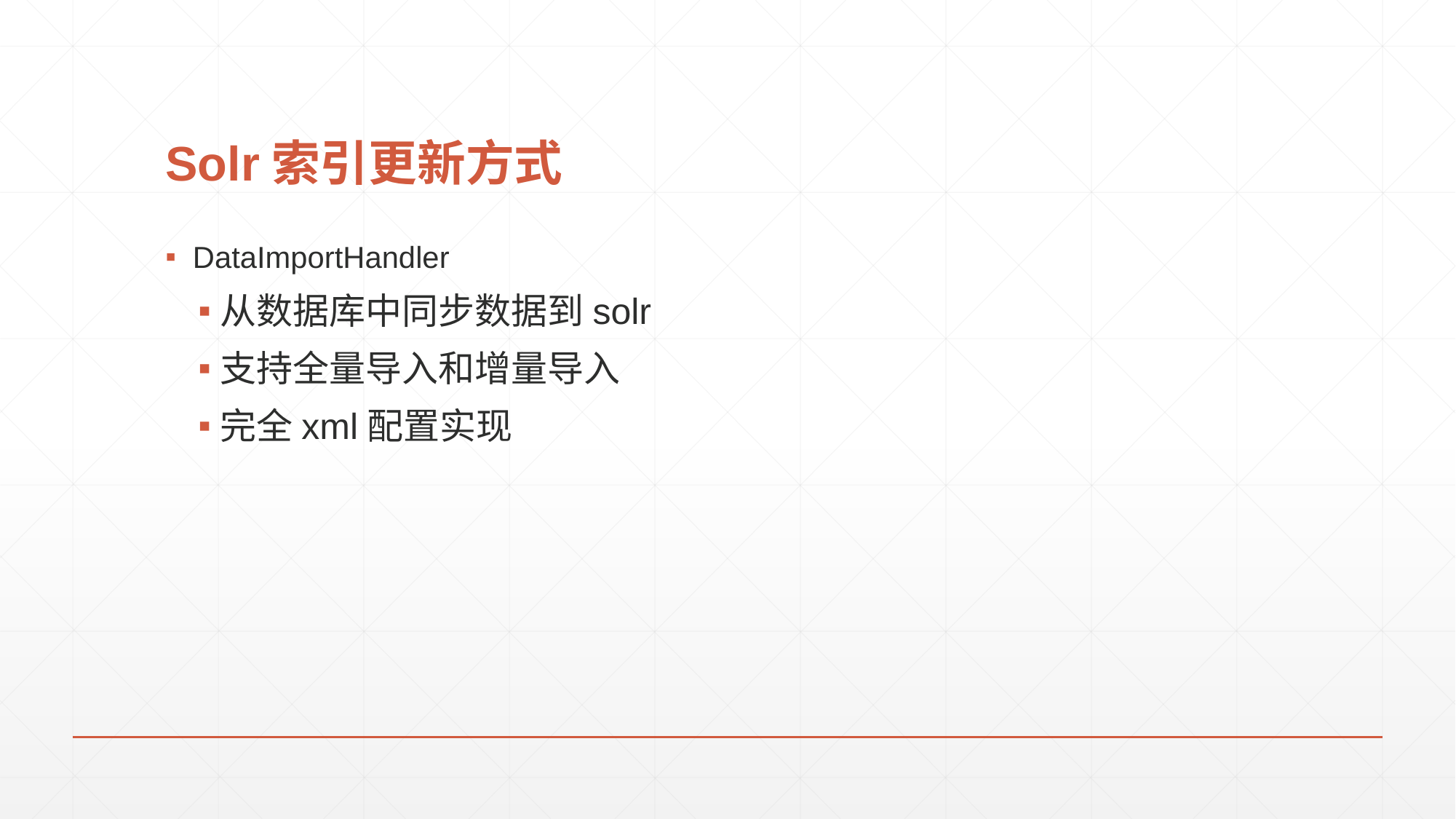

# Solr索引更新方式
DataImportHandler
从数据库中同步数据到solr
支持全量导入和增量导入
完全xml配置实现